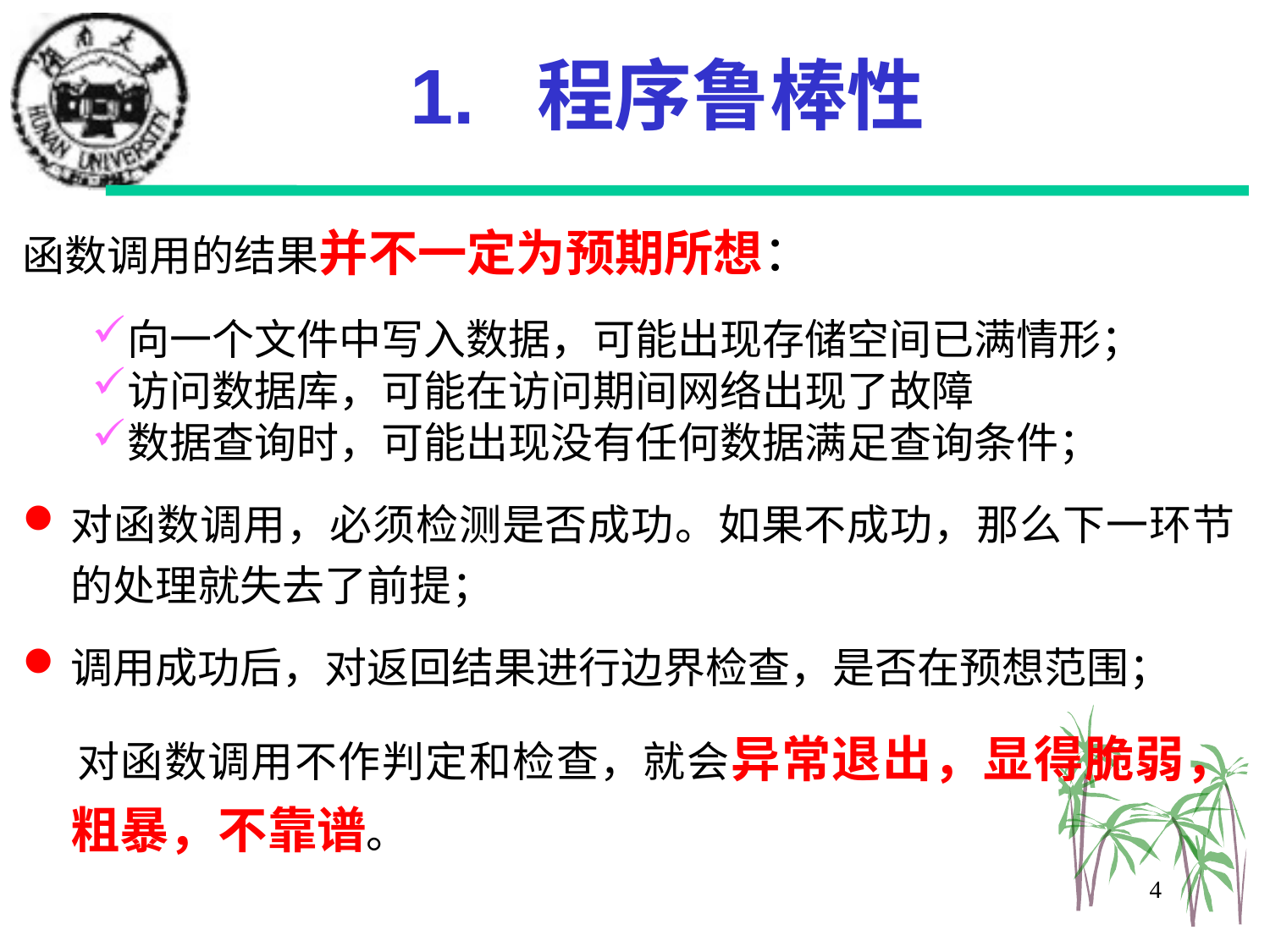

# 1.  程序鲁棒性
函数调用的结果并不一定为预期所想：
向一个文件中写入数据，可能出现存储空间已满情形；
访问数据库，可能在访问期间网络出现了故障
数据查询时，可能出现没有任何数据满足查询条件；
对函数调用，必须检测是否成功。如果不成功，那么下一环节的处理就失去了前提；
调用成功后，对返回结果进行边界检查，是否在预想范围；
    对函数调用不作判定和检查，就会异常退出，显得脆弱，粗暴，不靠谱。
4